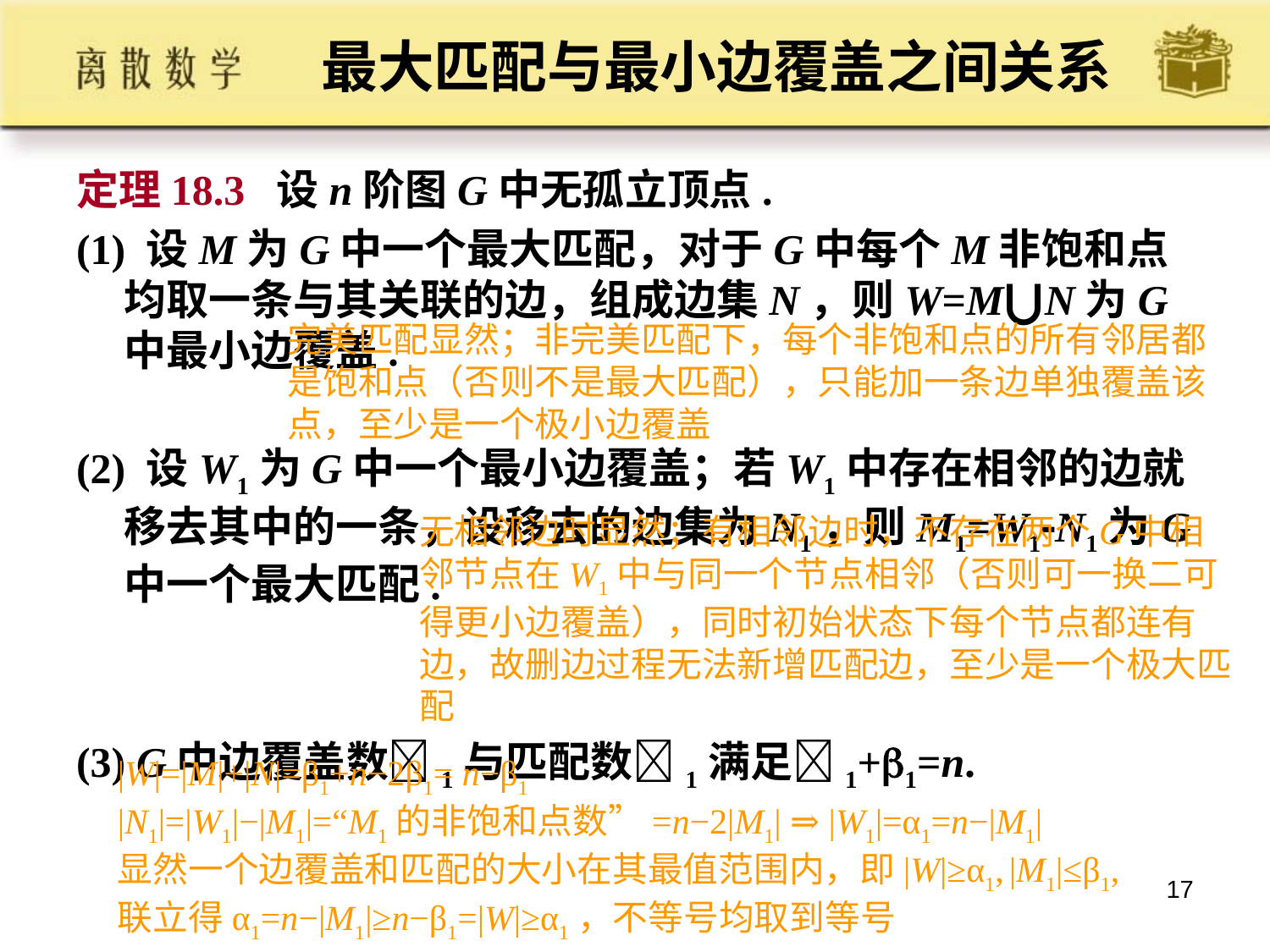

# 最大匹配与最小边覆盖之间关系
定理18.3  设n阶图G中无孤立顶点.
(1) 设M为G中一个最大匹配，对于G中每个M非饱和点均取一条与其关联的边，组成边集N，则W=M⋃N为G中最小边覆盖.

(2) 设W1为G中一个最小边覆盖；若W1中存在相邻的边就移去其中的一条，设移去的边集为N1，则M1=W1−N1为G中一个最大匹配.

(3) G中边覆盖数α1与匹配数β1满足α1+β1=n.
完美匹配显然；非完美匹配下，每个非饱和点的所有邻居都是饱和点（否则不是最大匹配），只能加一条边单独覆盖该点，至少是一个极小边覆盖
无相邻边时显然；有相邻边时，不存在两个G中相邻节点在W1中与同一个节点相邻（否则可一换二可得更小边覆盖），同时初始状态下每个节点都连有边，故删边过程无法新增匹配边，至少是一个极大匹配
|W|=|M|+|N|=β1+n−2β1= n−β1
|N1|=|W1|−|M1|=“M1的非饱和点数”=n−2|M1| ⇒ |W1|=α1=n−|M1|
显然一个边覆盖和匹配的大小在其最值范围内，即|W|≥α1, |M1|≤β1,
联立得α1=n−|M1|≥n−β1=|W|≥α1，不等号均取到等号
17